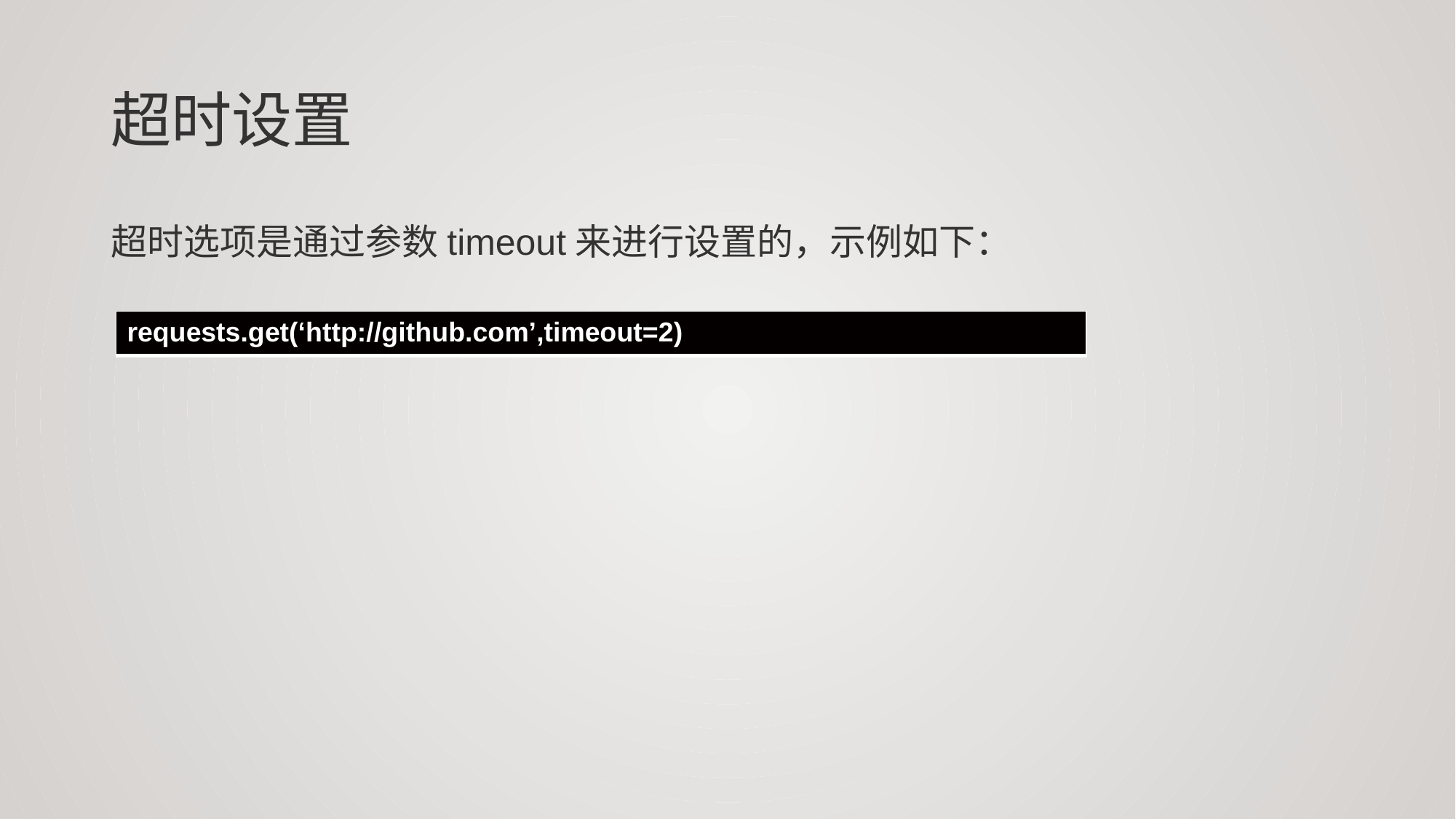

# 超时设置
超时选项是通过参数timeout来进行设置的，示例如下：

| requests.get(‘http://github.com’,timeout=2) |
| --- |